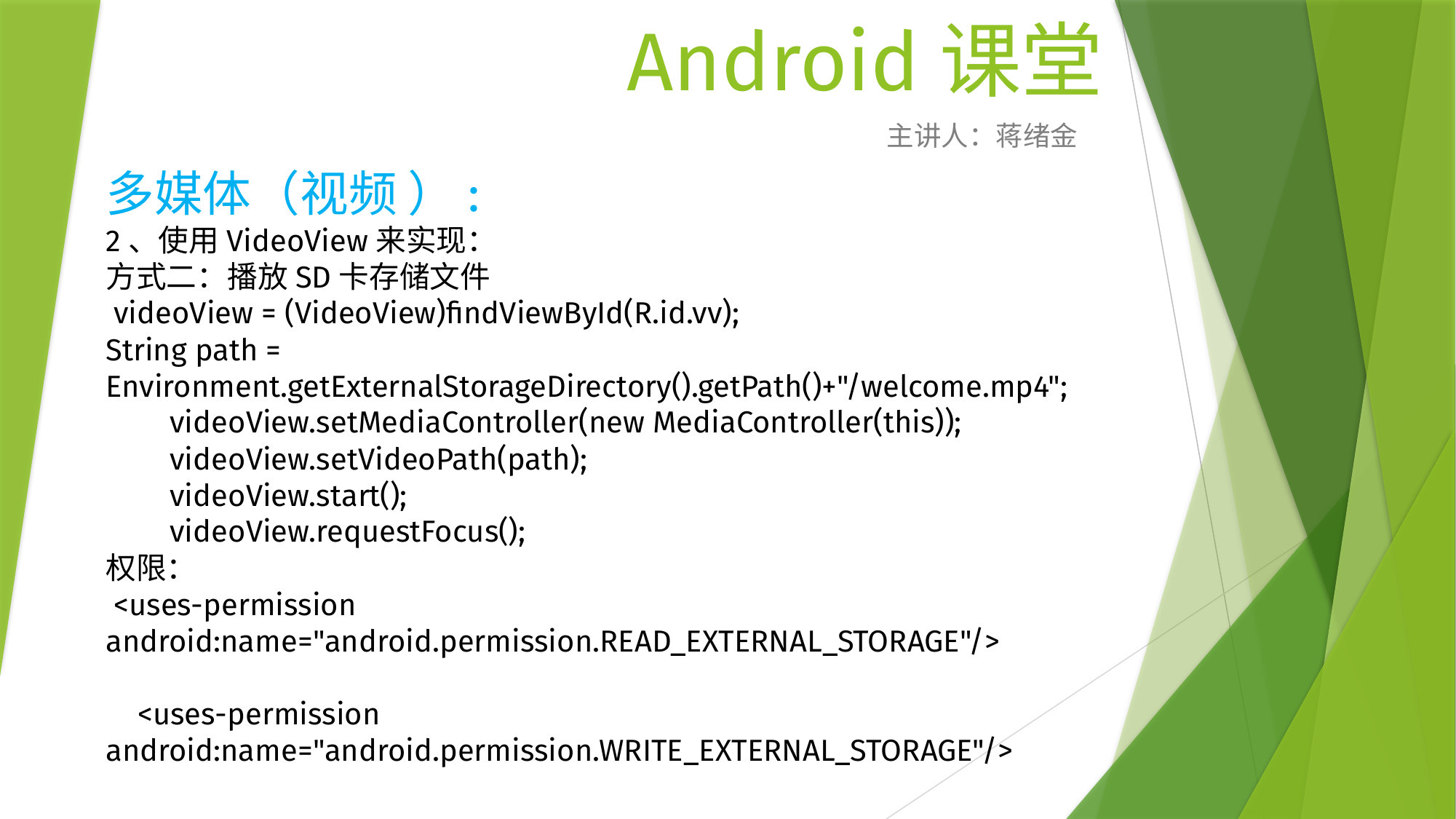

# Android课堂
主讲人：蒋绪金
多媒体（视频 ）:
2、使用VideoView来实现：
方式二：播放SD卡存储文件
 videoView = (VideoView)findViewById(R.id.vv);
String path = Environment.getExternalStorageDirectory().getPath()+"/welcome.mp4";
        videoView.setMediaController(new MediaController(this));
        videoView.setVideoPath(path);
        videoView.start();
        videoView.requestFocus();
权限：
 <uses-permission android:name="android.permission.READ_EXTERNAL_STORAGE"/>

    <uses-permission android:name="android.permission.WRITE_EXTERNAL_STORAGE"/>